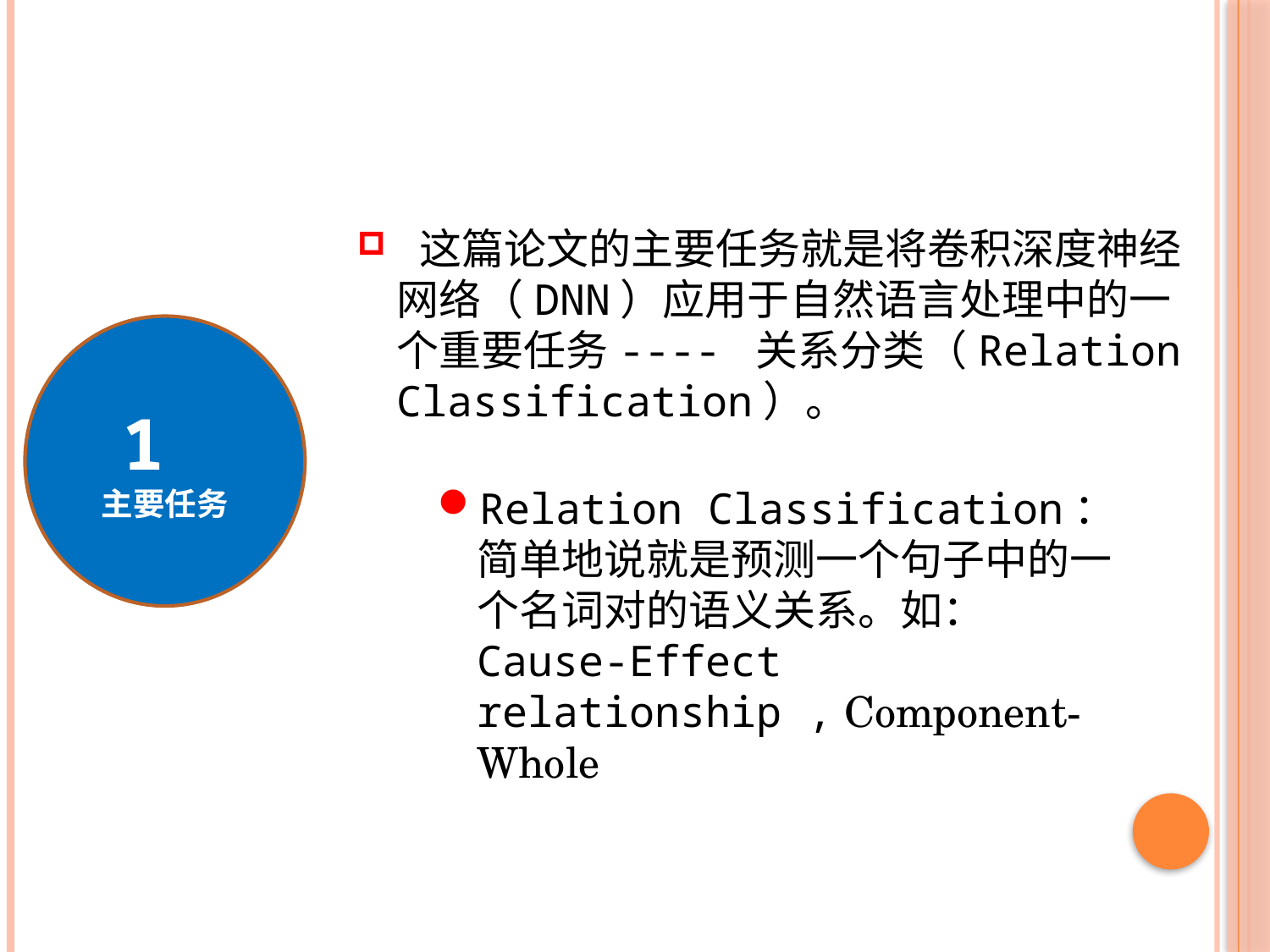

这篇论文的主要任务就是将卷积深度神经  网络（DNN）应用于自然语言处理中的一个重要任务---- 关系分类（Relation Classification）。
1
主要任务
Relation Classification：简单地说就是预测一个句子中的一个名词对的语义关系。如：Cause-Effect relationship , Component-Whole